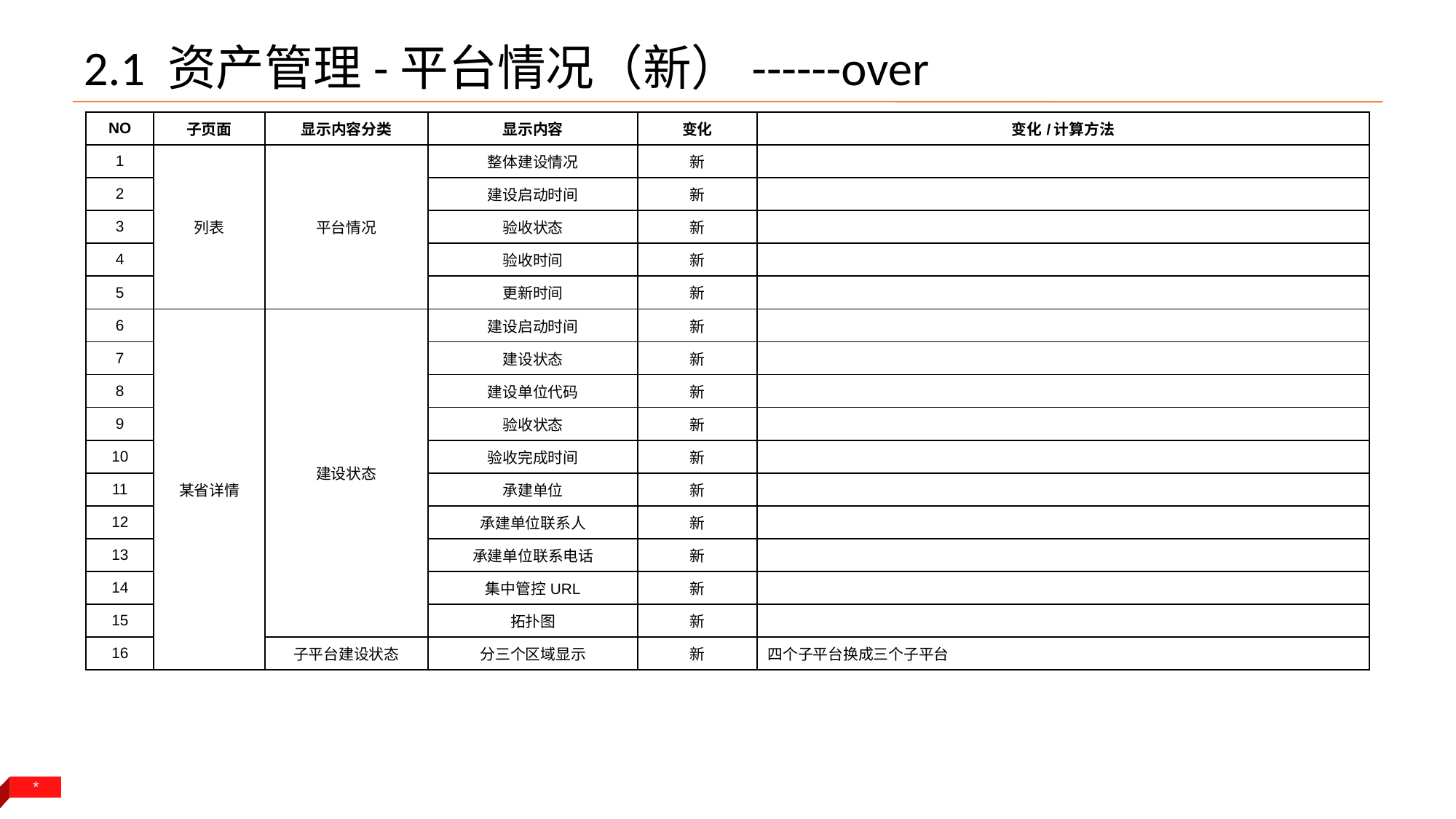

# 2.1 资产管理-平台情况（新）------over

| NO | 子页面 | 显示内容分类 | 显示内容 | 变化 | 变化/计算方法 |
| --- | --- | --- | --- | --- | --- |
| 1 | 列表 | 平台情况 | 整体建设情况 | 新 |  |
| 2 |  |  | 建设启动时间 | 新 |  |
| 3 |  |  | 验收状态 | 新 |  |
| 4 |  |  | 验收时间 | 新 |  |
| 5 |  |  | 更新时间 | 新 |  |
| 6 | 某省详情 | 建设状态 | 建设启动时间 | 新 |  |
| 7 |  |  | 建设状态 | 新 |  |
| 8 |  |  | 建设单位代码 | 新 |  |
| 9 |  |  | 验收状态 | 新 |  |
| 10 |  |  | 验收完成时间 | 新 |  |
| 11 |  |  | 承建单位 | 新 |  |
| 12 |  |  | 承建单位联系人 | 新 |  |
| 13 |  |  | 承建单位联系电话 | 新 |  |
| 14 |  |  | 集中管控URL | 新 |  |
| 15 |  |  | 拓扑图 | 新 |  |
| 16 |  | 子平台建设状态 | 分三个区域显示 | 新 | 四个子平台换成三个子平台 |
*